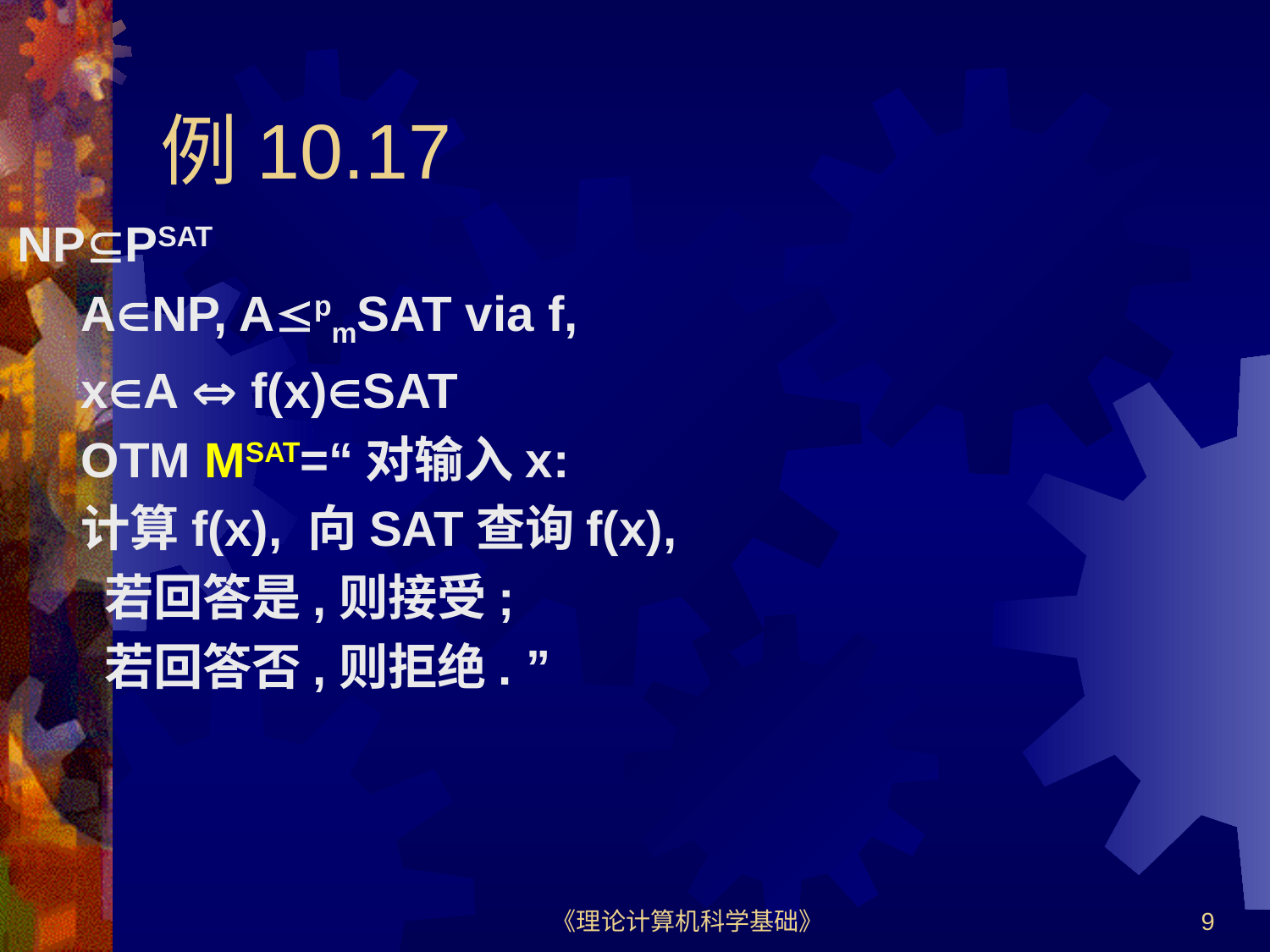

# 例10.17
NP⊆PSAT
A∈NP, A≤pmSAT via f,
x∈A ⇔ f(x)∈SAT
OTM MSAT=“对输入x:
计算f(x), 向SAT查询f(x),
 若回答是,则接受;
 若回答否,则拒绝. ”
《理论计算机科学基础》
9